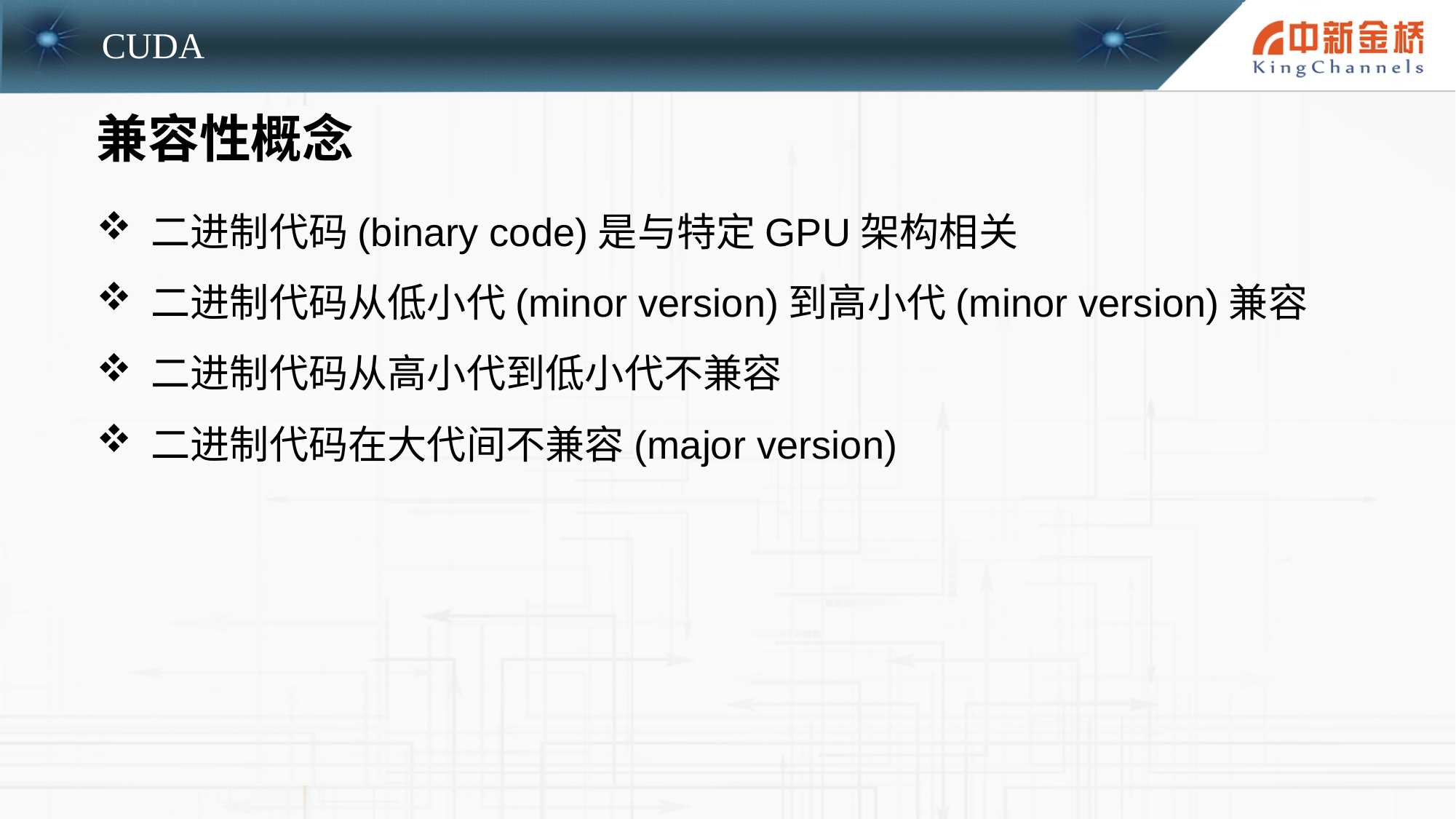

兼容性概念
二进制代码(binary code)是与特定GPU架构相关
二进制代码从低小代(minor version)到高小代(minor version)兼容
二进制代码从高小代到低小代不兼容
二进制代码在大代间不兼容(major version)